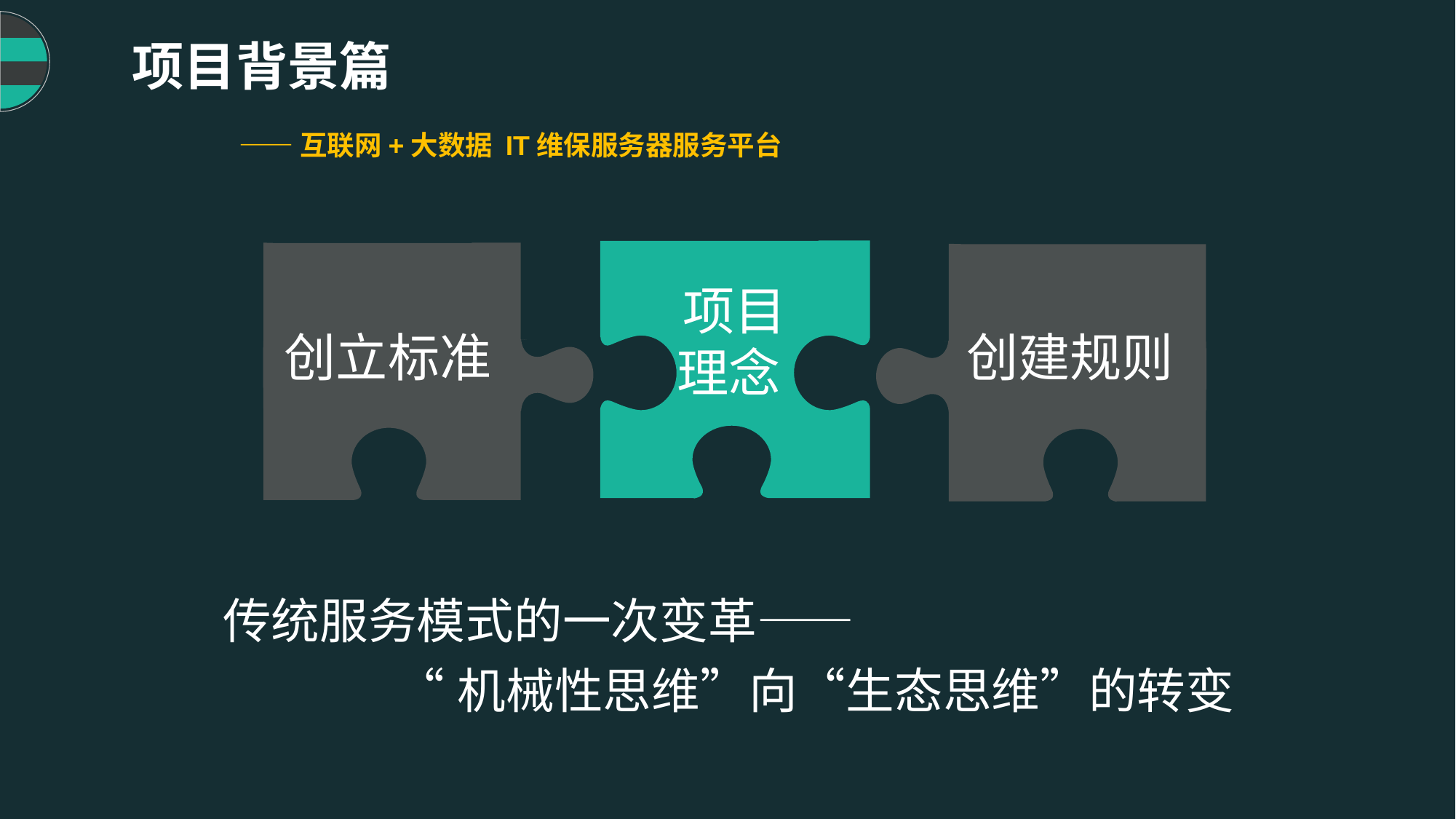

项目背景篇
——互联网+大数据 IT维保服务器服务平台

项目
理念
创立标准
创建规则
传统服务模式的一次变革——
                “机械性思维”向“生态思维”的转变